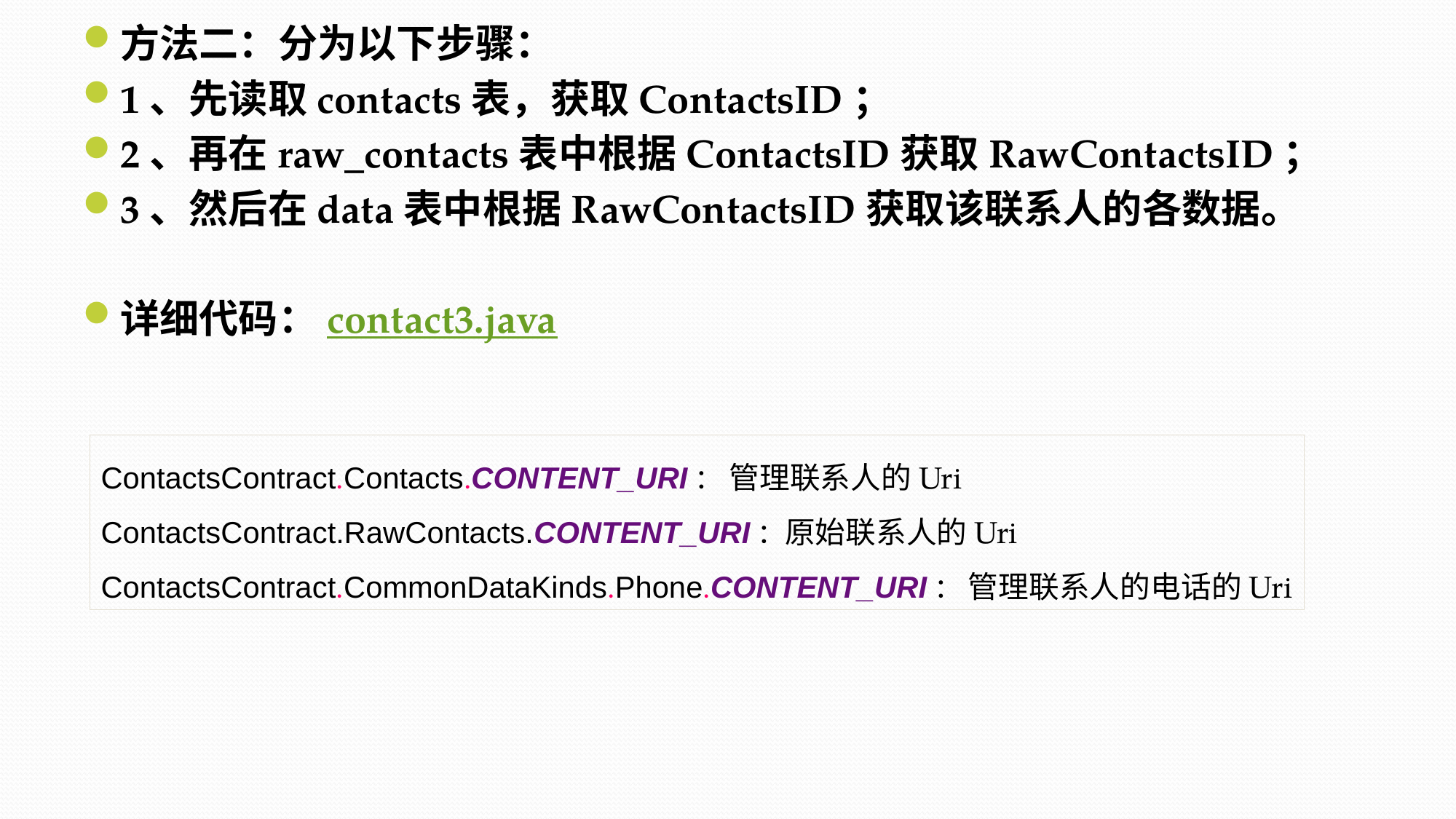

方法二：分为以下步骤：
1、先读取contacts表，获取ContactsID；
2、再在raw_contacts表中根据ContactsID获取RawContactsID；
3、然后在data表中根据RawContactsID获取该联系人的各数据。

详细代码：contact3.java
ContactsContract.Contacts.CONTENT_URI： 管理联系人的Uri
ContactsContract.RawContacts.CONTENT_URI：原始联系人的Uri
ContactsContract.CommonDataKinds.Phone.CONTENT_URI： 管理联系人的电话的Uri